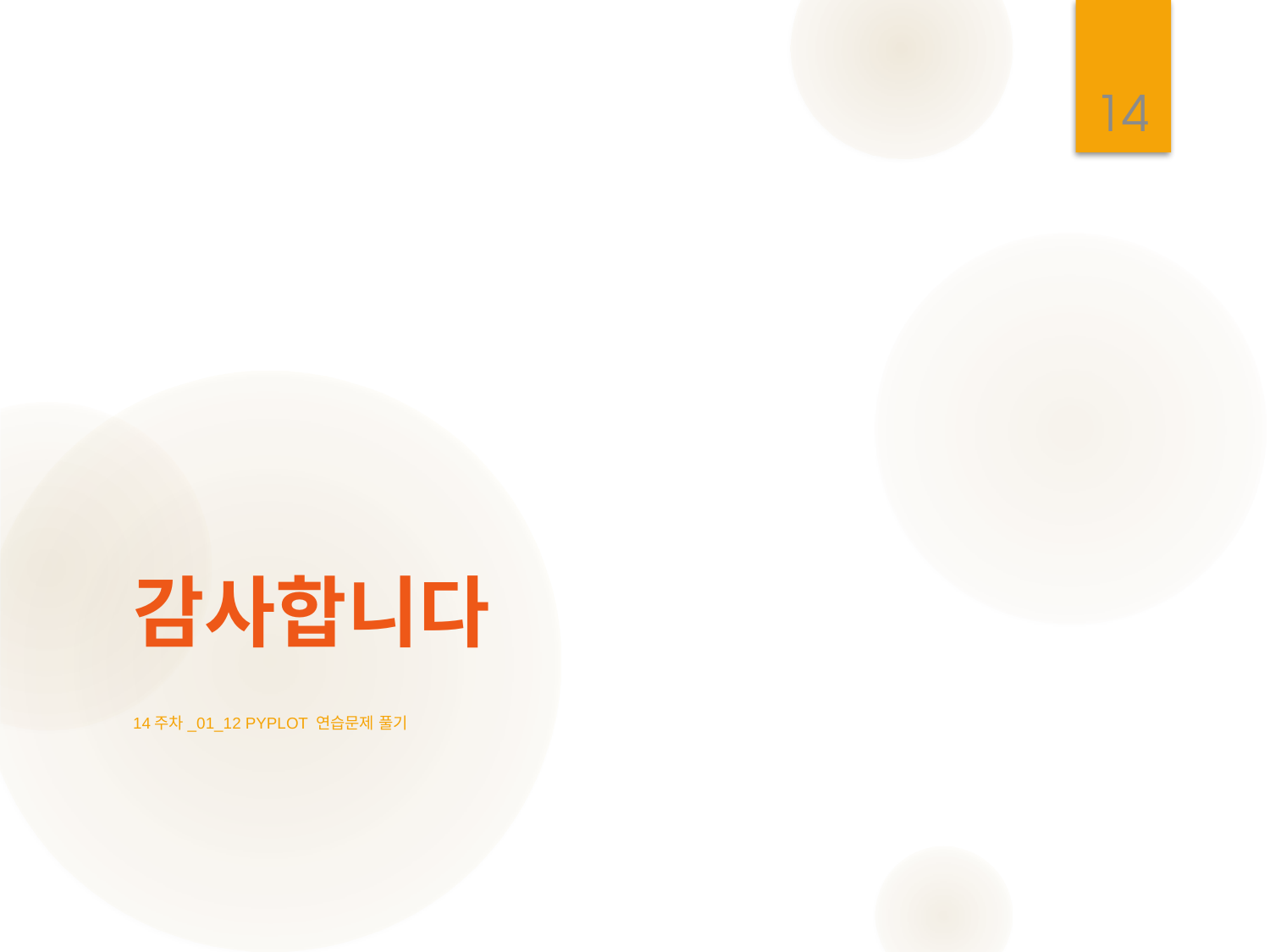

14
# 감사합니다
14주차_01_12 Pyplot 연습문제 풀기